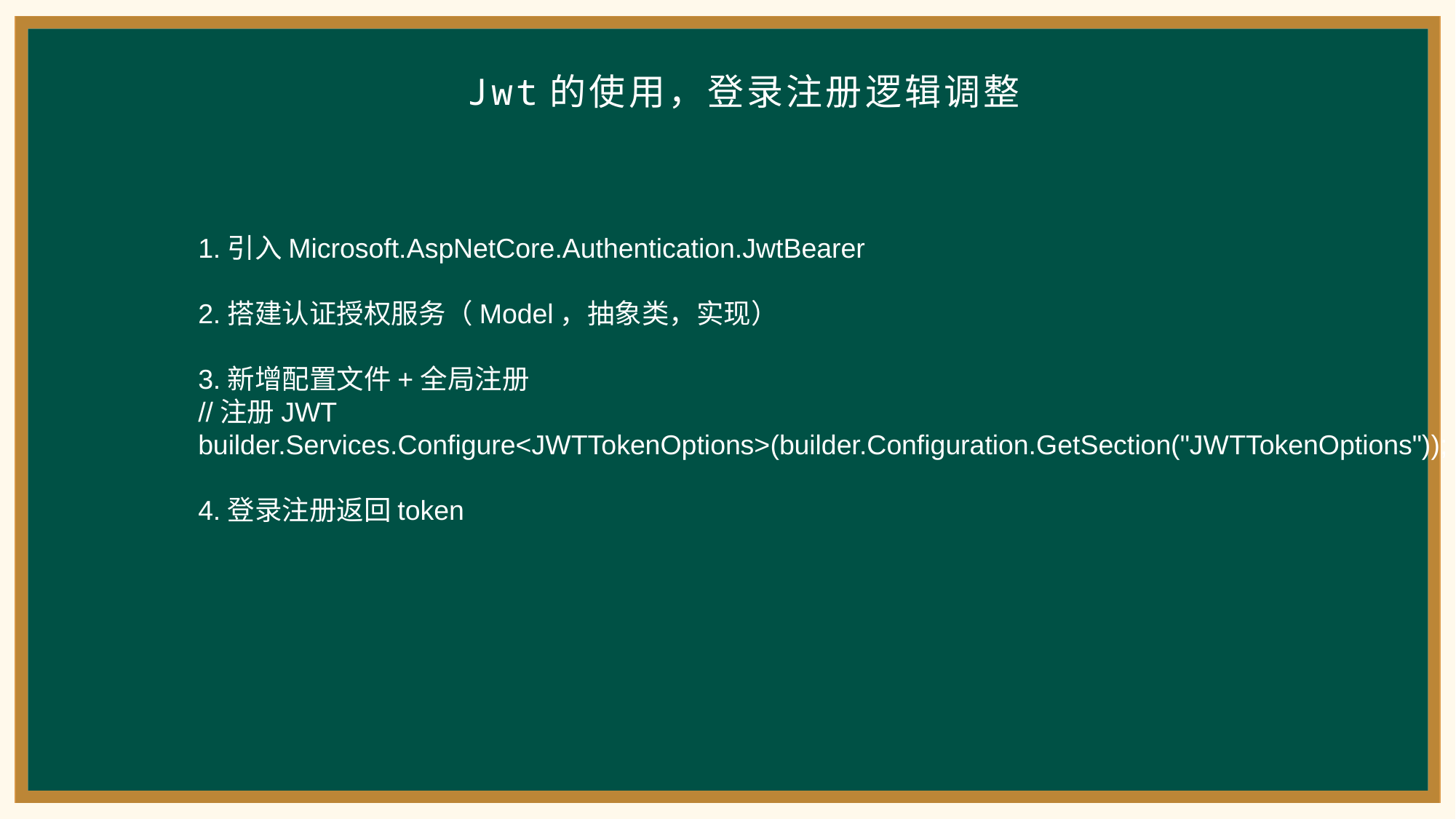

Jwt的使用，登录注册逻辑调整
1.引入Microsoft.AspNetCore.Authentication.JwtBearer

2.搭建认证授权服务（Model，抽象类，实现）

3.新增配置文件+全局注册
//注册JWT
builder.Services.Configure<JWTTokenOptions>(builder.Configuration.GetSection("JWTTokenOptions"));

4.登录注册返回token